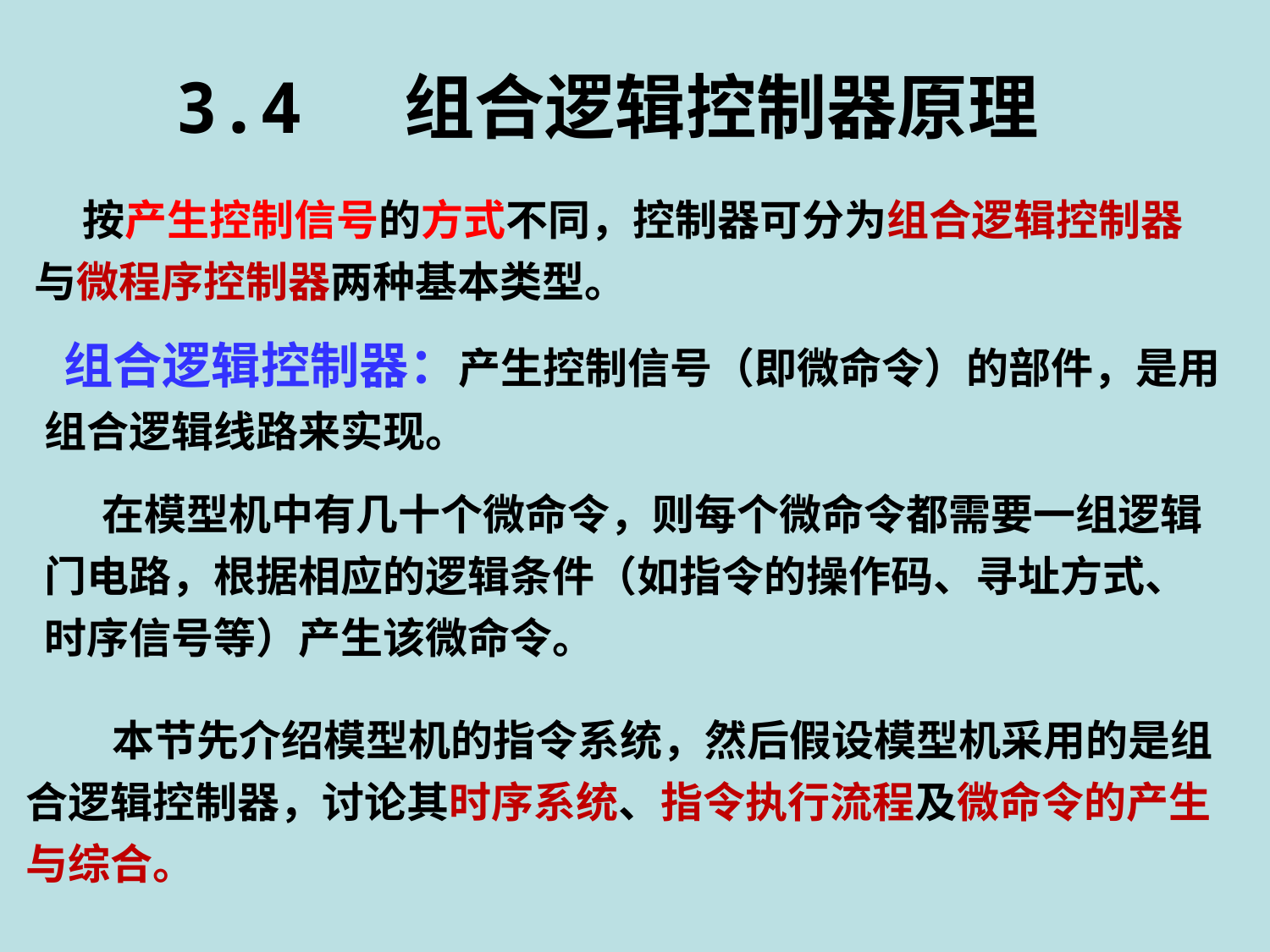

3.4  组合逻辑控制器原理
    按产生控制信号的方式不同，控制器可分为组合逻辑控制器与微程序控制器两种基本类型。
 组合逻辑控制器：产生控制信号（即微命令）的部件，是用组合逻辑线路来实现。
     在模型机中有几十个微命令，则每个微命令都需要一组逻辑门电路，根据相应的逻辑条件（如指令的操作码、寻址方式、时序信号等）产生该微命令。
        本节先介绍模型机的指令系统，然后假设模型机采用的是组合逻辑控制器，讨论其时序系统、指令执行流程及微命令的产生与综合。